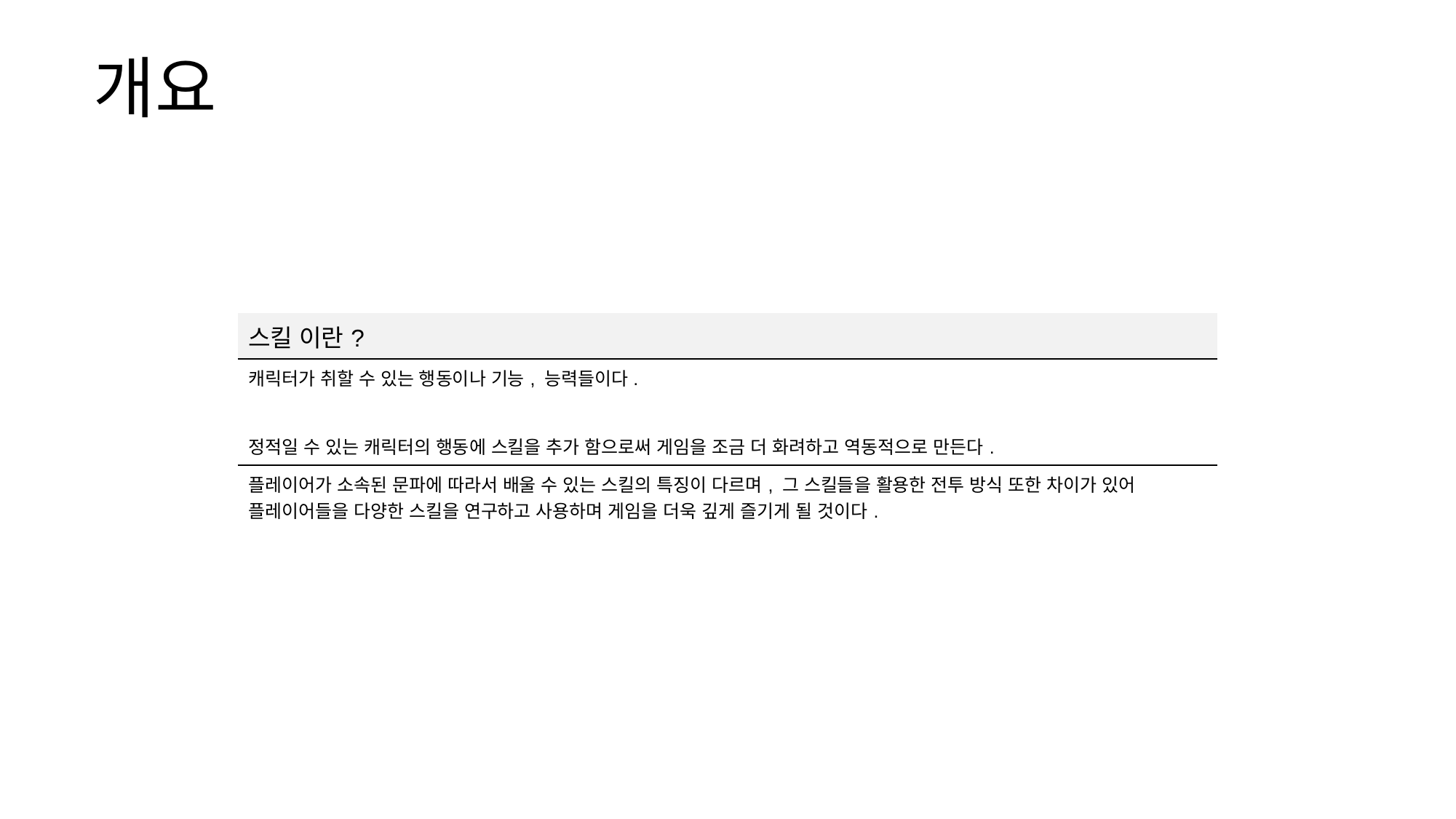

개요
| 스킬 이란? |
| --- |
| 캐릭터가 취할 수 있는 행동이나 기능, 능력들이다. |
|  |
| 정적일 수 있는 캐릭터의 행동에 스킬을 추가 함으로써 게임을 조금 더 화려하고 역동적으로 만든다. |
| 플레이어가 소속된 문파에 따라서 배울 수 있는 스킬의 특징이 다르며, 그 스킬들을 활용한 전투 방식 또한 차이가 있어 플레이어들을 다양한 스킬을 연구하고 사용하며 게임을 더욱 깊게 즐기게 될 것이다. |